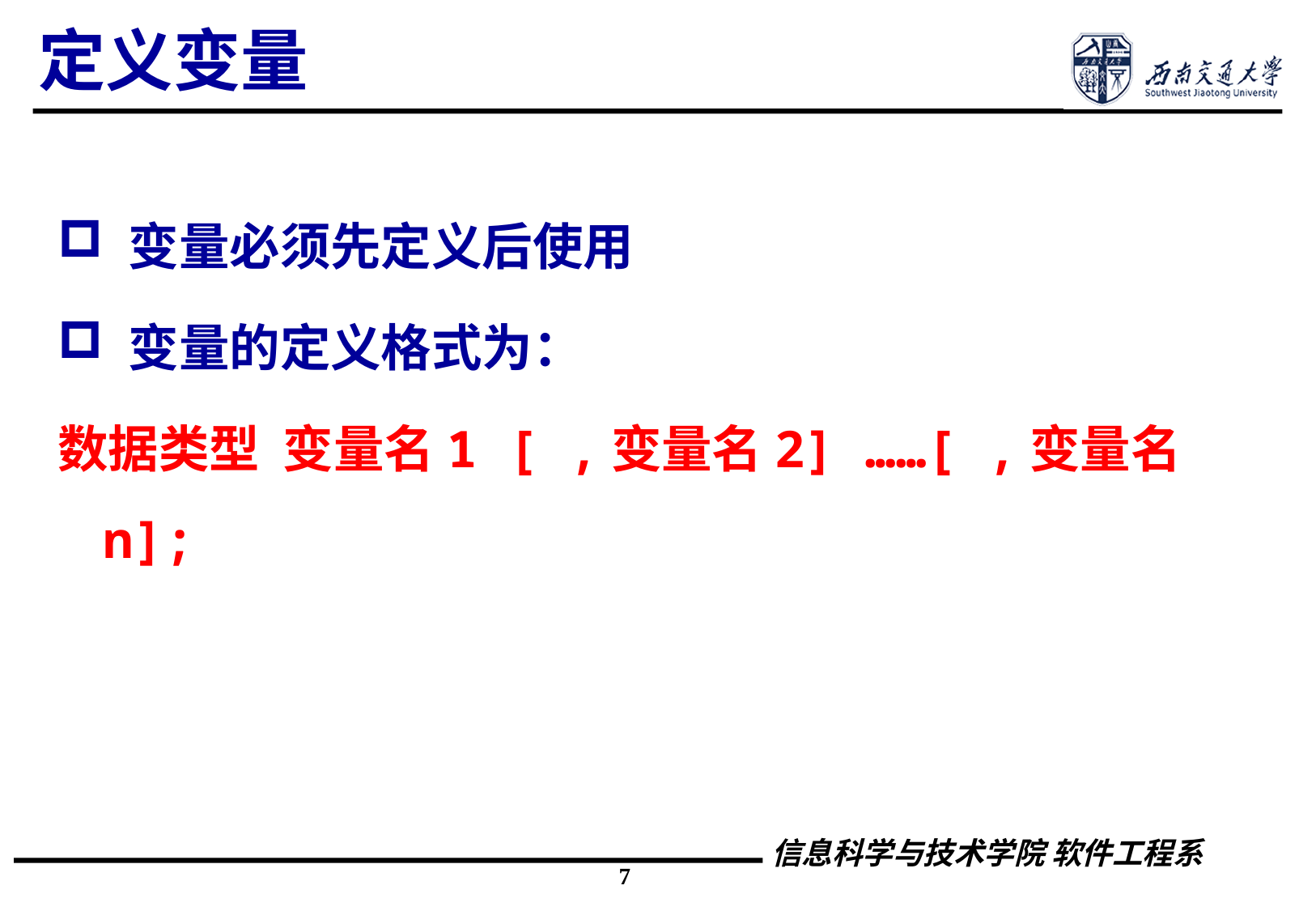

# 定义变量
 变量必须先定义后使用
 变量的定义格式为：
数据类型  变量名1 [ ,变量名2] ……[ ,变量名n];
7